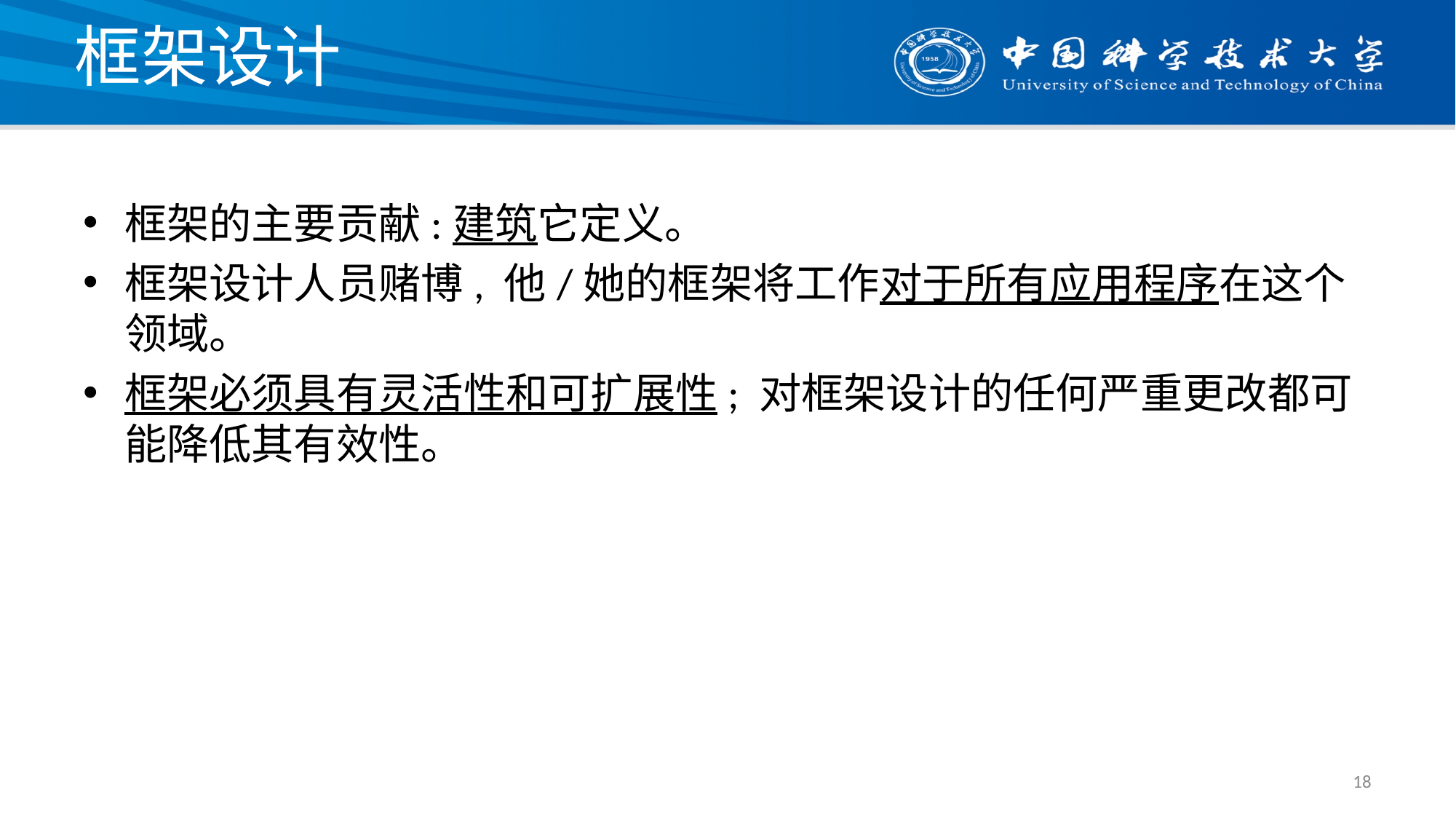

# 框架设计
框架的主要贡献:建筑它定义。
框架设计人员赌博, 他/她的框架将工作对于所有应用程序在这个领域。
框架必须具有灵活性和可扩展性; 对框架设计的任何严重更改都可能降低其有效性。
18